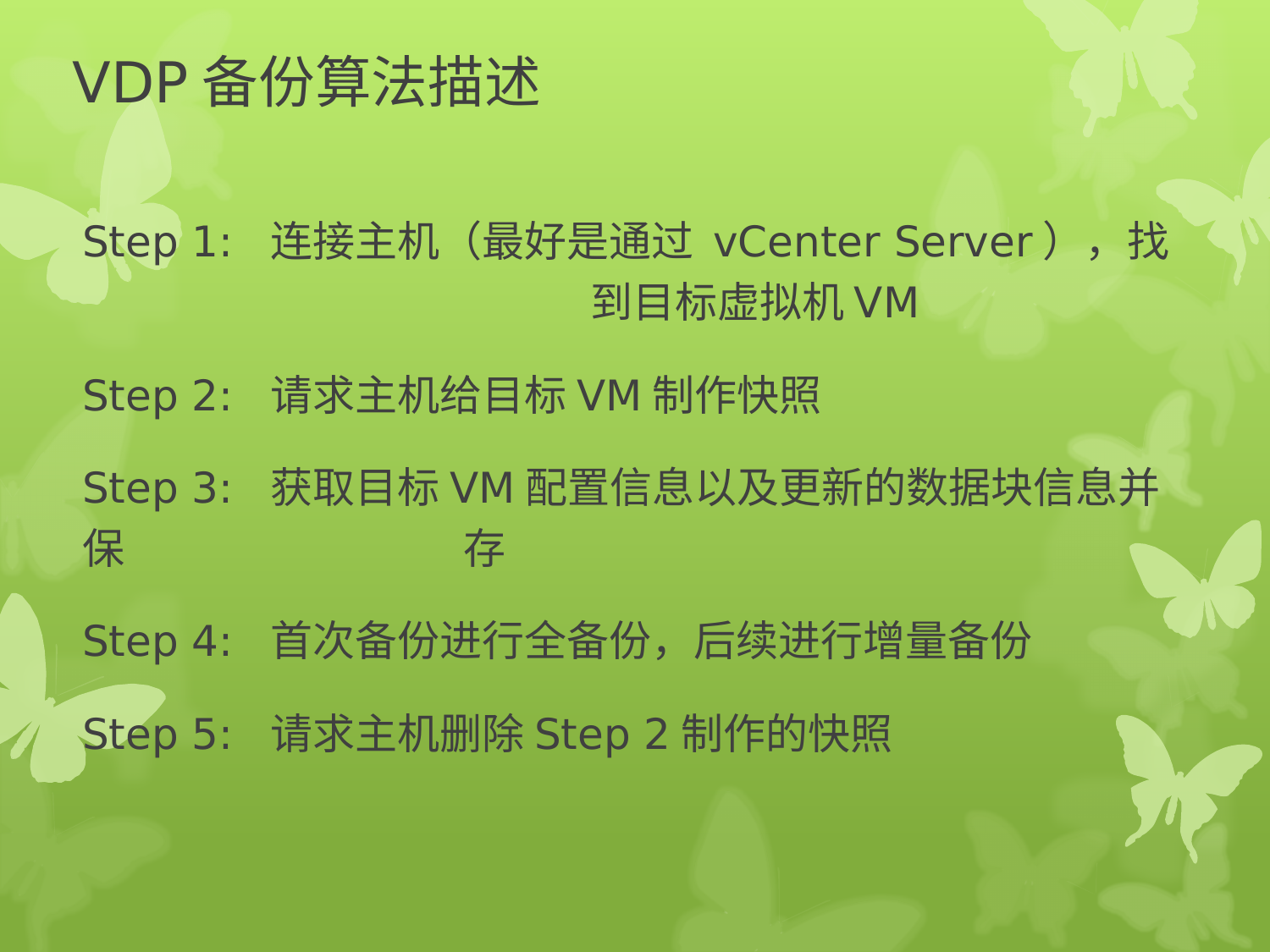

# VDP备份算法描述
Step 1:  连接主机（最好是通过 vCenter Server），找				到目标虚拟机VM
Step 2:  请求主机给目标VM制作快照
Step 3:  获取目标VM配置信息以及更新的数据块信息并保			存
Step 4:  首次备份进行全备份，后续进行增量备份
Step 5:  请求主机删除Step 2制作的快照